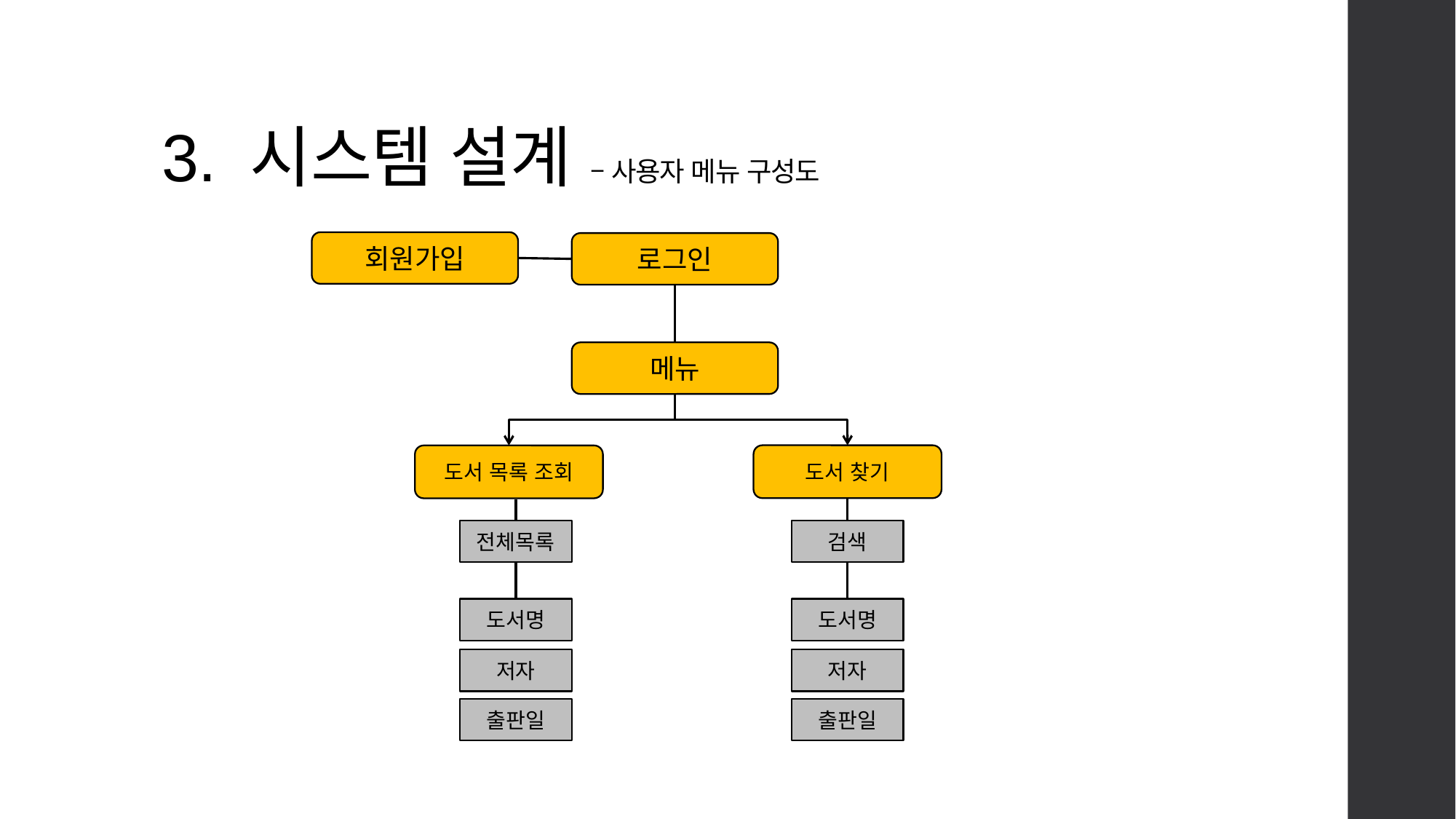

# 3. 시스템 설계 – 사용자 메뉴 구성도
회원가입
로그인
메뉴
도서 찾기
도서 목록 조회
전체목록
검색
도서명
도서명
저자
저자
출판일
출판일